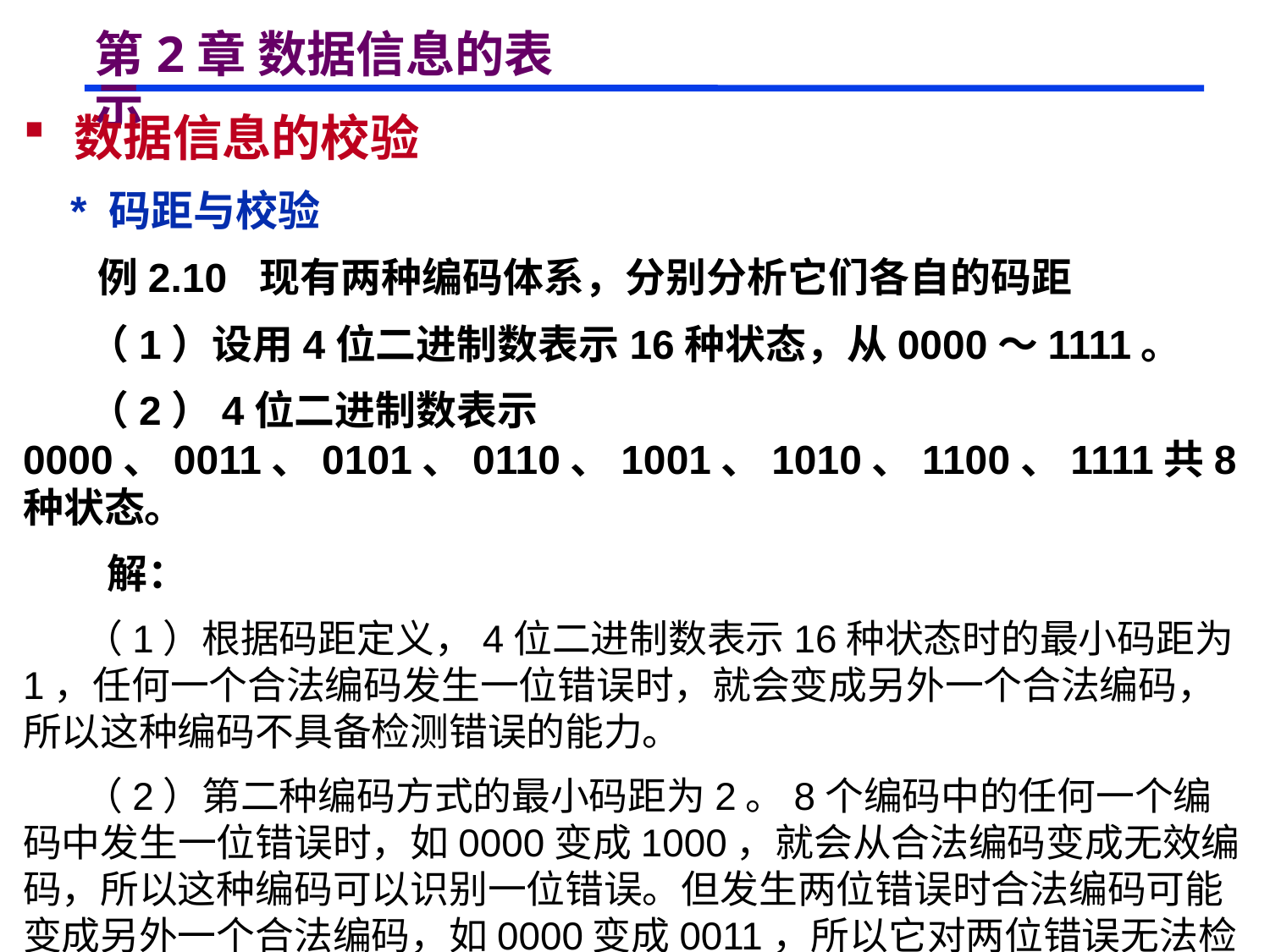

# 第2章 数据信息的表示
 数据信息的校验
    * 码距与校验
       例2.10  现有两种编码体系，分别分析它们各自的码距
      （1）设用4位二进制数表示16种状态，从0000～1111。
      （2）4位二进制数表示0000、0011、0101、0110、1001、1010、1100、1111共8种状态。
        解：
      （1）根据码距定义，4位二进制数表示16种状态时的最小码距为1，任何一个合法编码发生一位错误时，就会变成另外一个合法编码，所以这种编码不具备检测错误的能力。
      （2）第二种编码方式的最小码距为2。8个编码中的任何一个编码中发生一位错误时，如0000变成1000，就会从合法编码变成无效编码，所以这种编码可以识别一位错误。但发生两位错误时合法编码可能变成另外一个合法编码，如0000变成0011，所以它对两位错误无法检测。